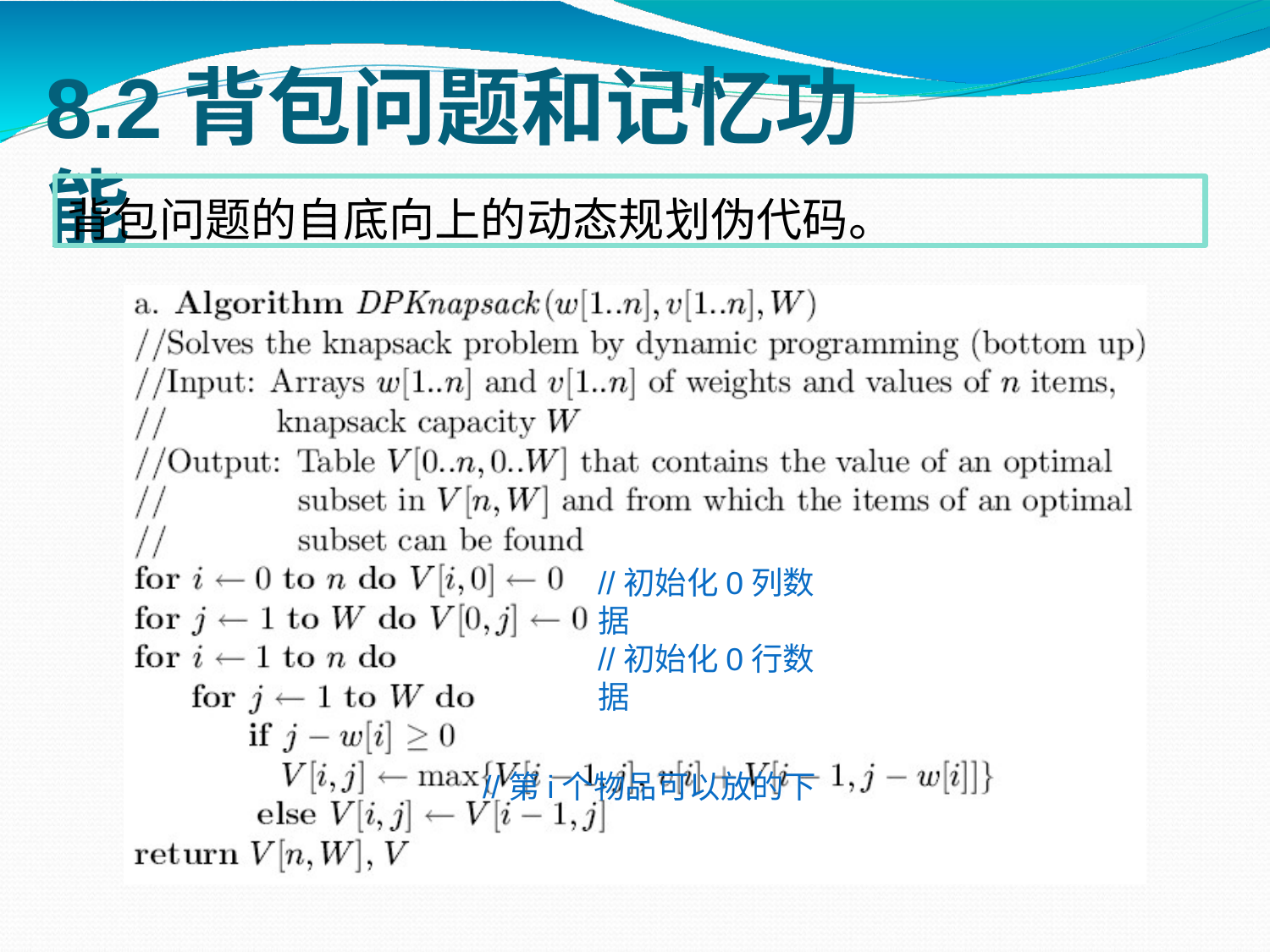

# 8.2背包问题和记忆功能
背包问题的自底向上的动态规划伪代码。

//初始化0列数据
//初始化0行数据

//第i个物品可以放的下